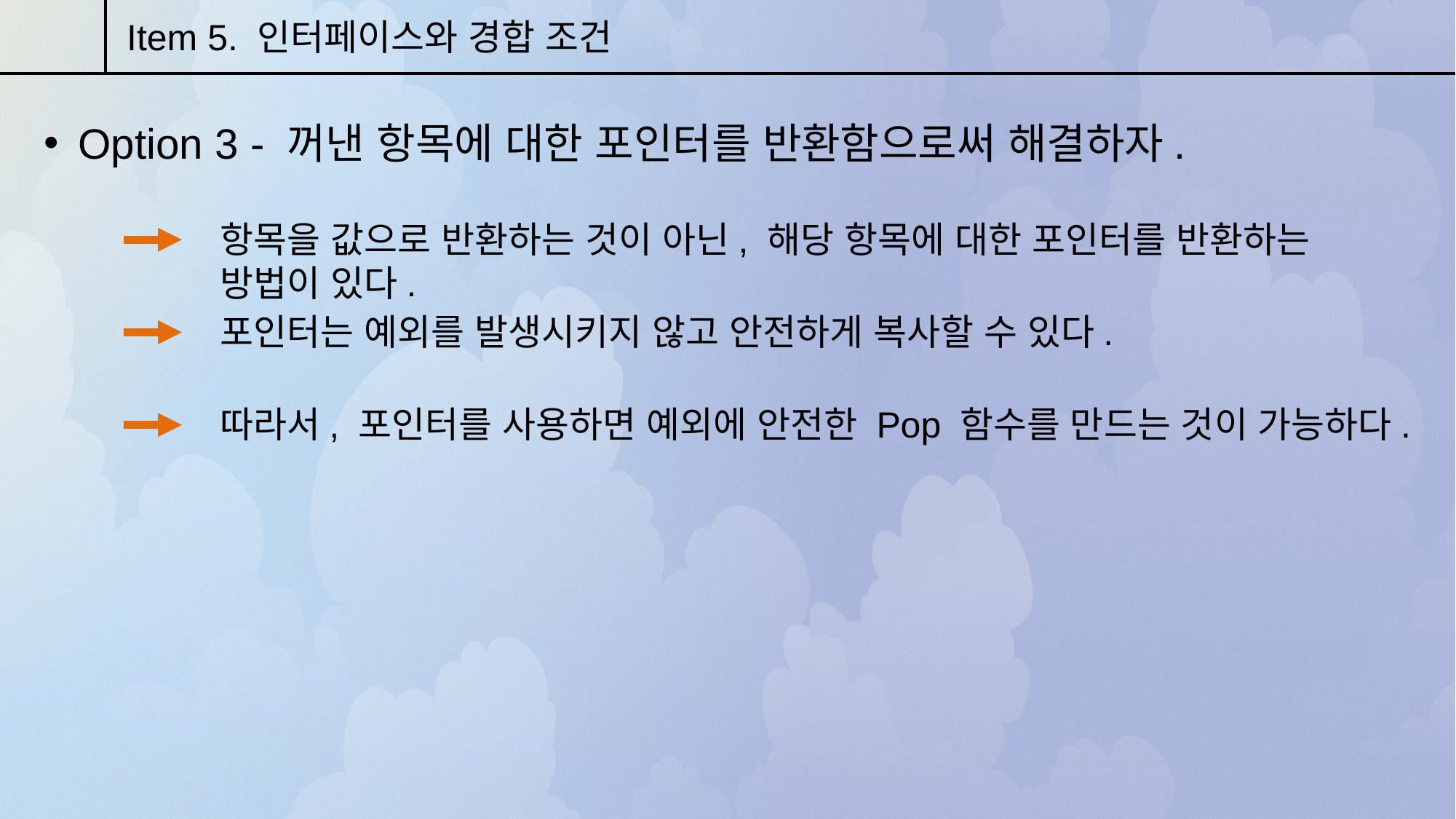

Item 5. 인터페이스와 경합 조건
Option 3 - 꺼낸 항목에 대한 포인터를 반환함으로써 해결하자.
항목을 값으로 반환하는 것이 아닌, 해당 항목에 대한 포인터를 반환하는 방법이 있다.
포인터는 예외를 발생시키지 않고 안전하게 복사할 수 있다.
따라서, 포인터를 사용하면 예외에 안전한 Pop 함수를 만드는 것이 가능하다.